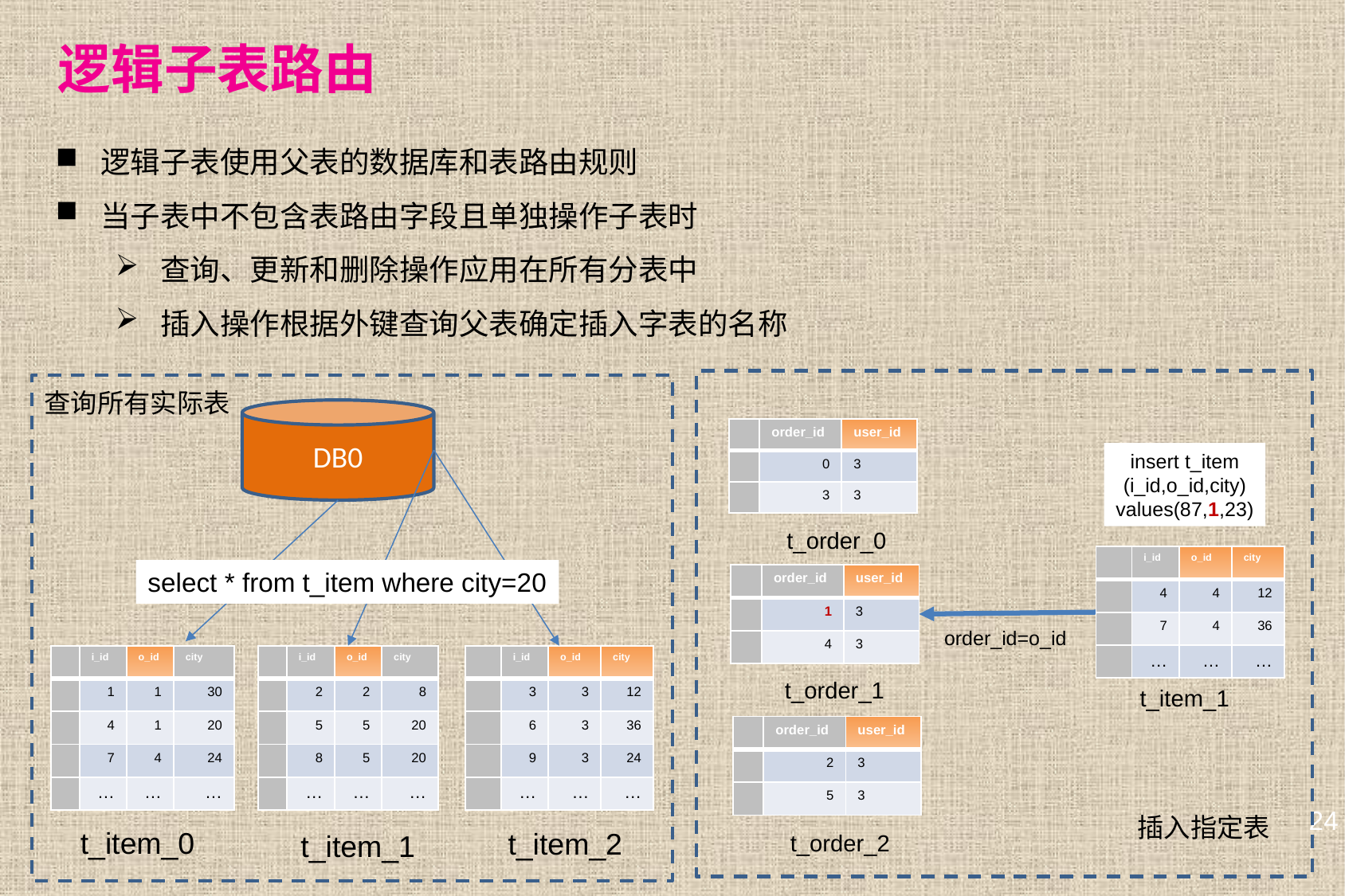

# 逻辑子表路由
逻辑子表使用父表的数据库和表路由规则
当子表中不包含表路由字段且单独操作子表时
查询、更新和删除操作应用在所有分表中
插入操作根据外键查询父表确定插入字表的名称

查询所有实际表
DB0
|  | order\_id | user\_id |
| --- | --- | --- |
|  | 0 | 3 |
|  | 3 | 3 |
insert t_item
(i_id,o_id,city)
values(87,1,23)
t_order_0
|  | i\_id | o\_id | city |
| --- | --- | --- | --- |
|  | 4 | 4 | 12 |
|  | 7 | 4 | 36 |
|  | … | … | … |
select * from t_item where city=20
|  | order\_id | user\_id |
| --- | --- | --- |
|  | 1 | 3 |
|  | 4 | 3 |
order_id=o_id
|  | i\_id | o\_id | city |
| --- | --- | --- | --- |
|  | 1 | 1 | 30 |
|  | 4 | 1 | 20 |
|  | 7 | 4 | 24 |
|  | … | … | … |
|  | i\_id | o\_id | city |
| --- | --- | --- | --- |
|  | 2 | 2 | 8 |
|  | 5 | 5 | 20 |
|  | 8 | 5 | 20 |
|  | … | … | … |
|  | i\_id | o\_id | city |
| --- | --- | --- | --- |
|  | 3 | 3 | 12 |
|  | 6 | 3 | 36 |
|  | 9 | 3 | 24 |
|  | … | … | … |
t_order_1
t_item_1
|  | order\_id | user\_id |
| --- | --- | --- |
|  | 2 | 3 |
|  | 5 | 3 |
插入指定表
t_item_0
t_item_2
t_item_1
t_order_2